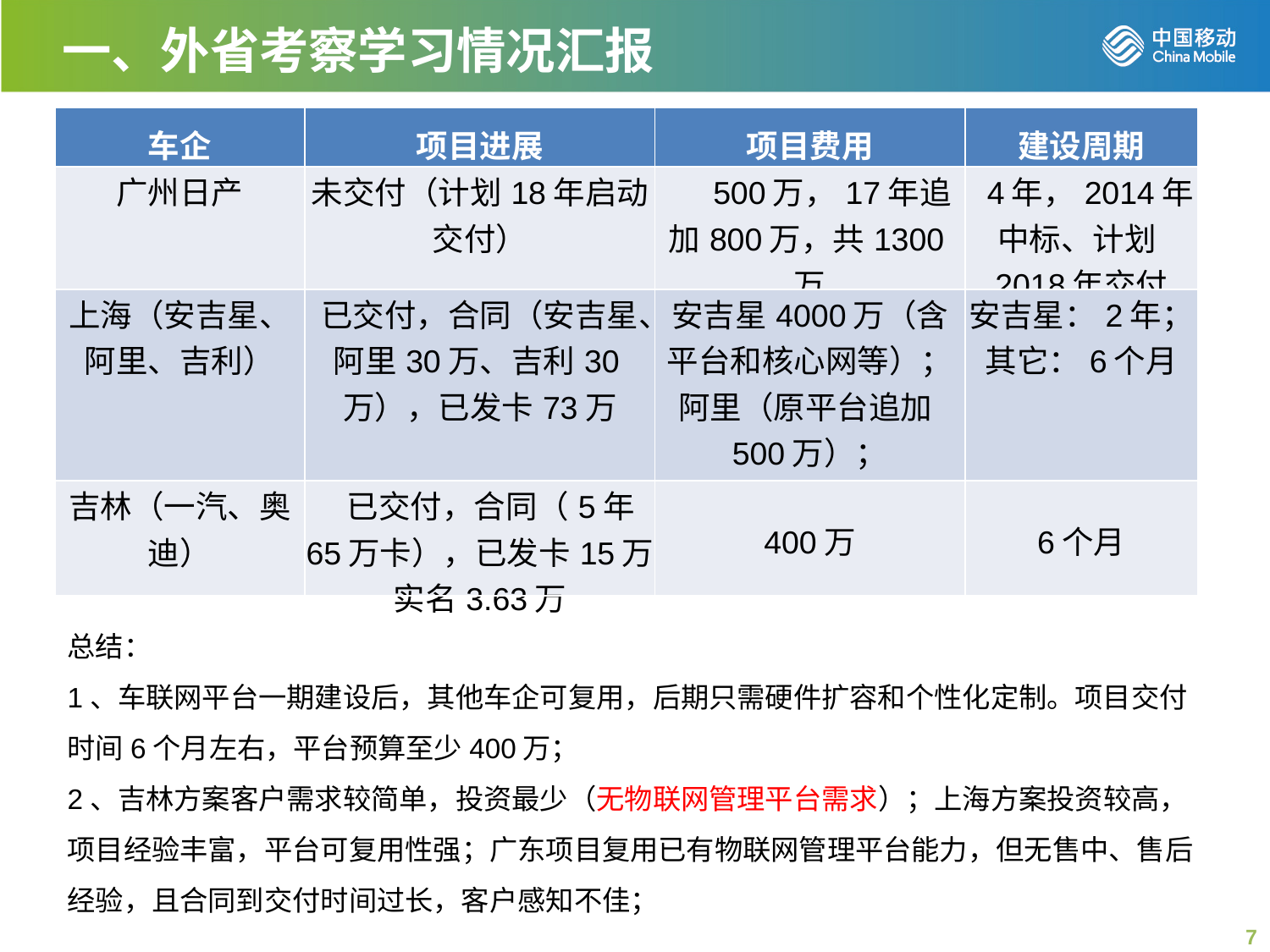

一、外省考察学习情况汇报
| 车企 | 项目进展 | 项目费用 | 建设周期 |
| --- | --- | --- | --- |
| 广州日产 | 未交付（计划18年启动交付） | 500万，17年追加800万，共1300万 | 4年，2014年中标、计划2018年交付 |
| 上海（安吉星、阿里、吉利） | 已交付，合同（安吉星、阿里30万、吉利30万），已发卡73万 | 安吉星4000万（含平台和核心网等）； 阿里（原平台追加500万）； 吉利（200万） | 安吉星：2年； 其它：6个月 |
| 吉林（一汽、奥迪） | 已交付，合同（5年65万卡），已发卡15万，实名3.63万 | 400万 | 6个月 |
总结：
1、车联网平台一期建设后，其他车企可复用，后期只需硬件扩容和个性化定制。项目交付时间6个月左右，平台预算至少400万；
2、吉林方案客户需求较简单，投资最少（无物联网管理平台需求）；上海方案投资较高，项目经验丰富，平台可复用性强；广东项目复用已有物联网管理平台能力，但无售中、售后经验，且合同到交付时间过长，客户感知不佳；